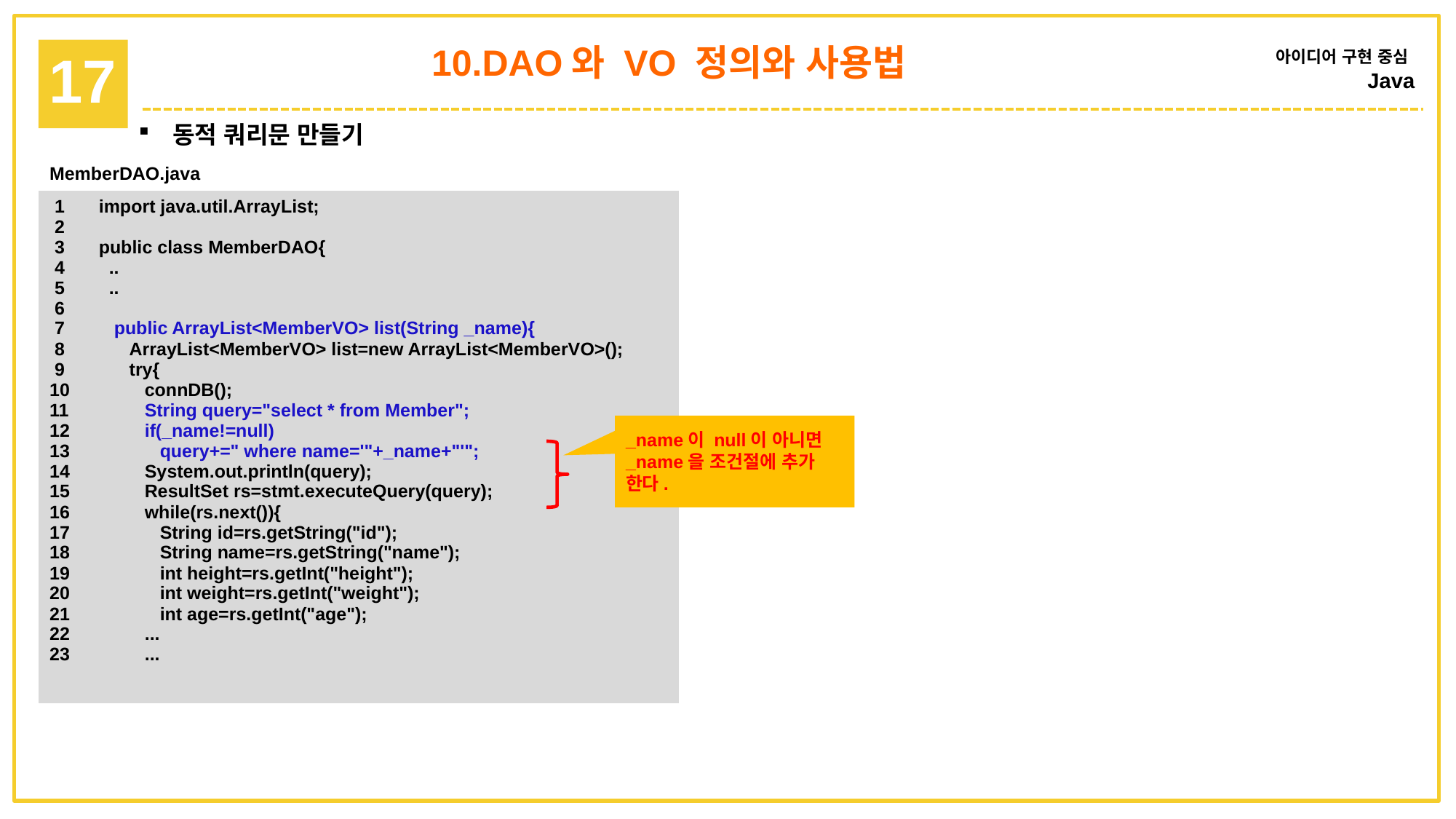

10.DAO와 VO 정의와 사용법
아이디어 구현 중심
Java
17

동적 쿼리문 만들기
| MemberDAO.java |  |
| --- | --- |
| 1 2 3 4 5 6 7 8 9 10 11 12 13 14 15 16 17 18 19 20 21 22 23 | import java.util.ArrayList; public class MemberDAO{ .. .. public ArrayList<MemberVO> list(String \_name){ ArrayList<MemberVO> list=new ArrayList<MemberVO>(); try{ connDB(); String query="select \* from Member"; if(\_name!=null) query+=" where name='"+\_name+"'"; System.out.println(query); ResultSet rs=stmt.executeQuery(query); while(rs.next()){ String id=rs.getString("id"); String name=rs.getString("name"); int height=rs.getInt("height"); int weight=rs.getInt("weight"); int age=rs.getInt("age"); ... ... |
_name이 null이 아니면 _name을 조건절에 추가 한다.